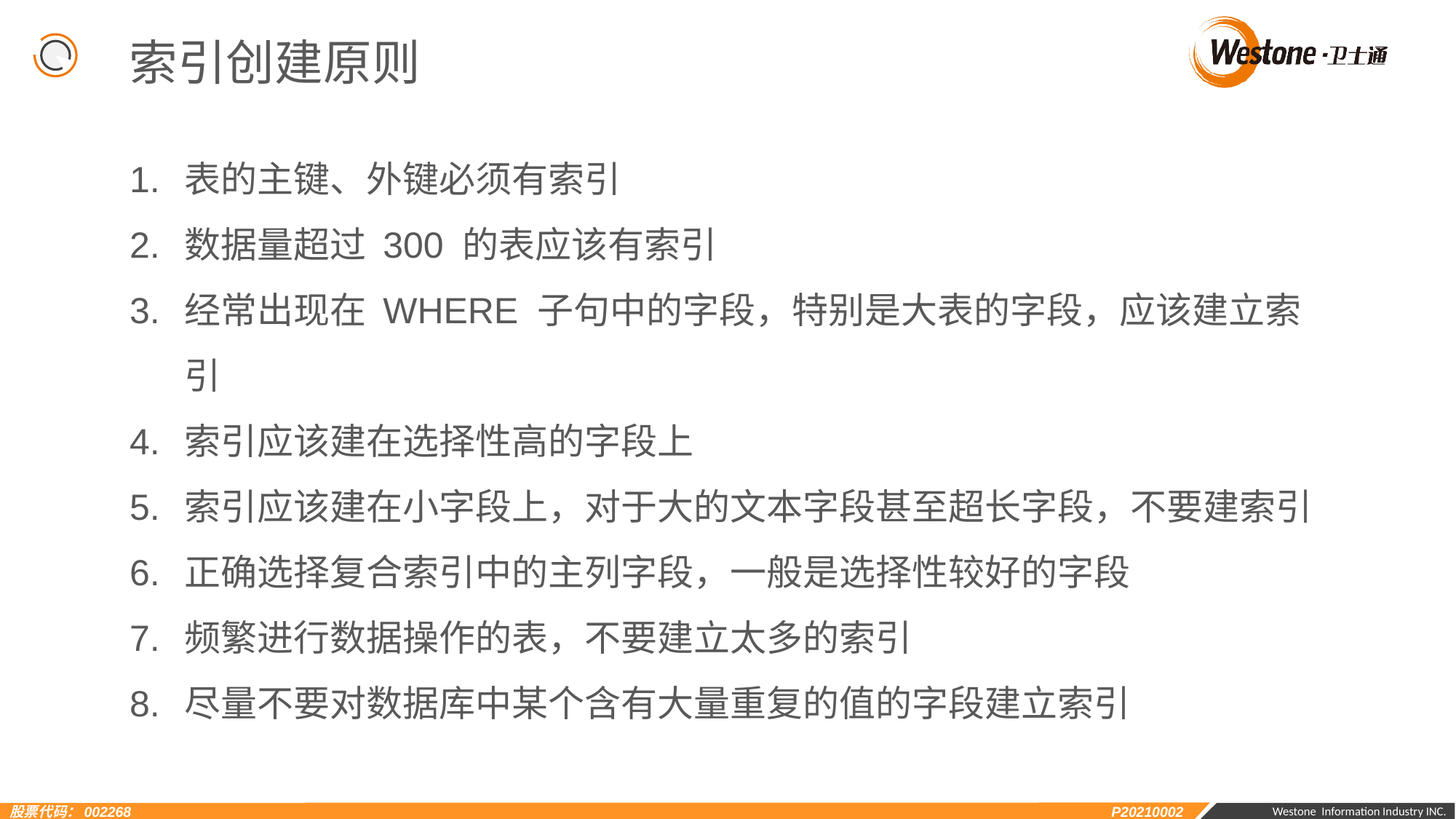

索引创建原则
表的主键、外键必须有索引
数据量超过 300 的表应该有索引
经常出现在 WHERE 子句中的字段，特别是大表的字段，应该建立索引
索引应该建在选择性高的字段上
索引应该建在小字段上，对于大的文本字段甚至超长字段，不要建索引
正确选择复合索引中的主列字段，一般是选择性较好的字段
频繁进行数据操作的表，不要建立太多的索引
尽量不要对数据库中某个含有大量重复的值的字段建立索引